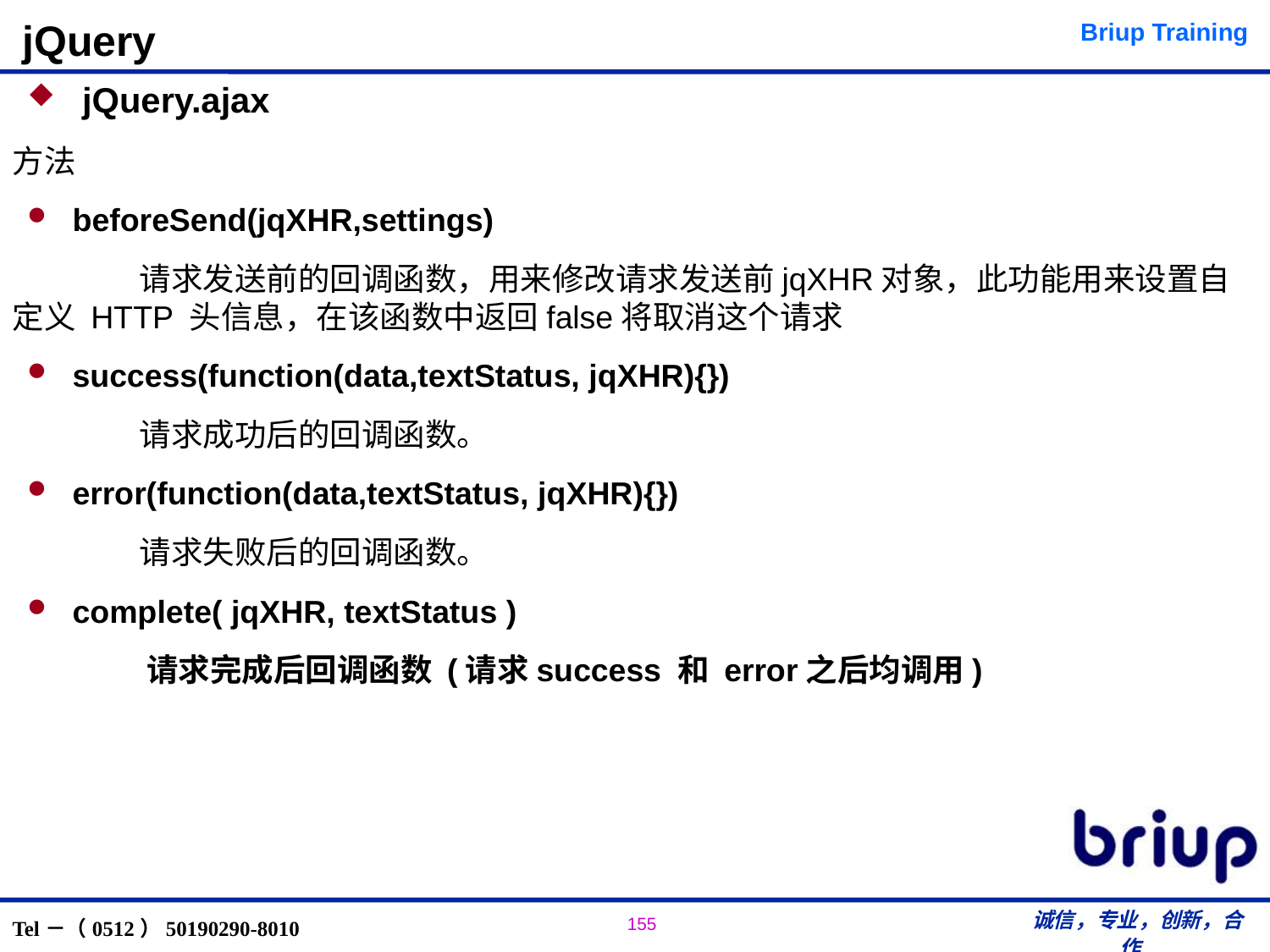

# jQuery
 jQuery.ajax
方法
beforeSend(jqXHR,settings)
	请求发送前的回调函数，用来修改请求发送前jqXHR对象，此功能用来设置自定义 HTTP 头信息，在该函数中返回false将取消这个请求
success(function(data,textStatus, jqXHR){})
	请求成功后的回调函数。
error(function(data,textStatus, jqXHR){})
	请求失败后的回调函数。
complete( jqXHR, textStatus )
请求完成后回调函数 (请求success 和 error之后均调用)